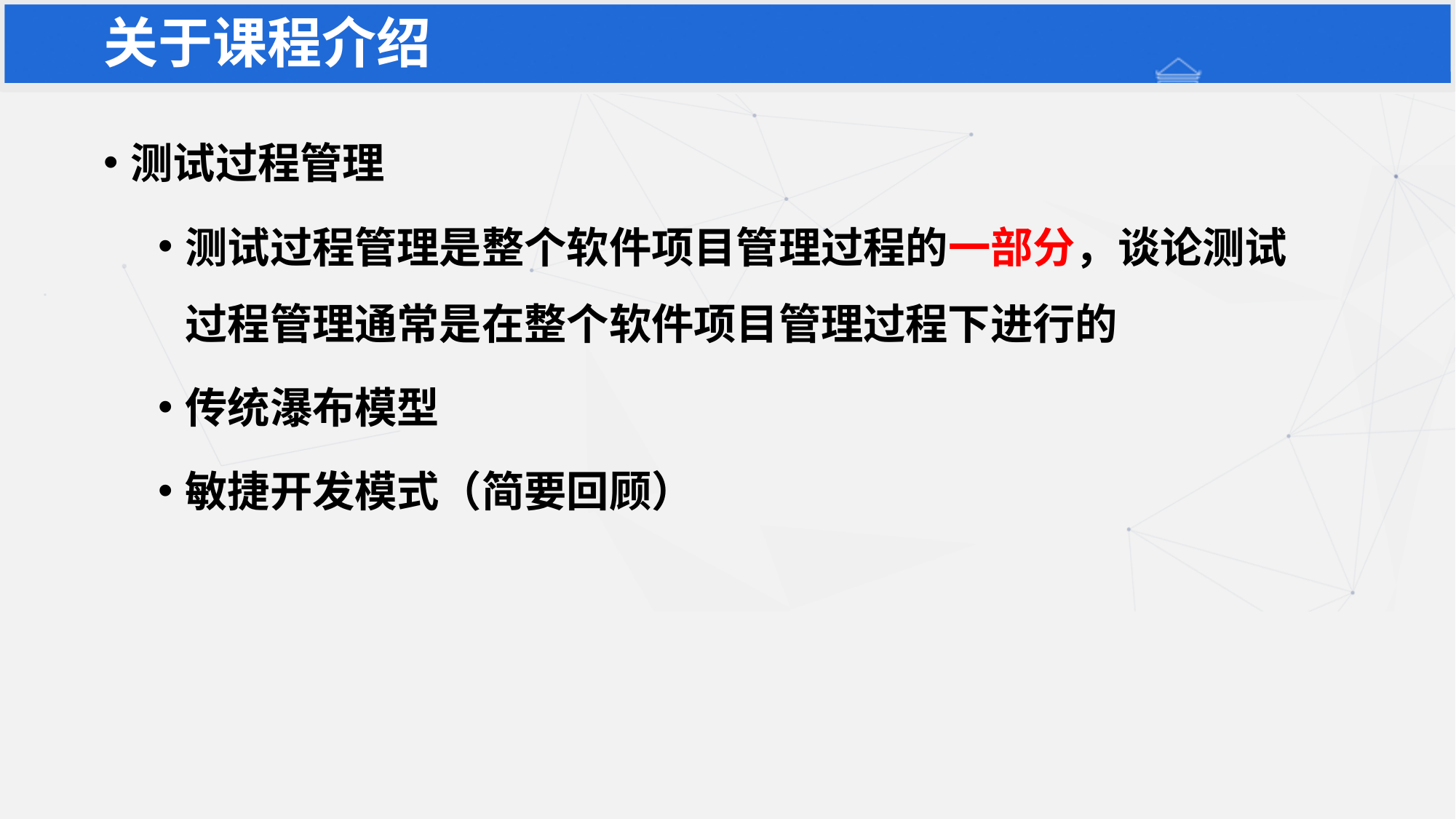

关于课程介绍
测试过程管理
测试过程管理是整个软件项目管理过程的一部分，谈论测试过程管理通常是在整个软件项目管理过程下进行的
传统瀑布模型
敏捷开发模式（简要回顾）